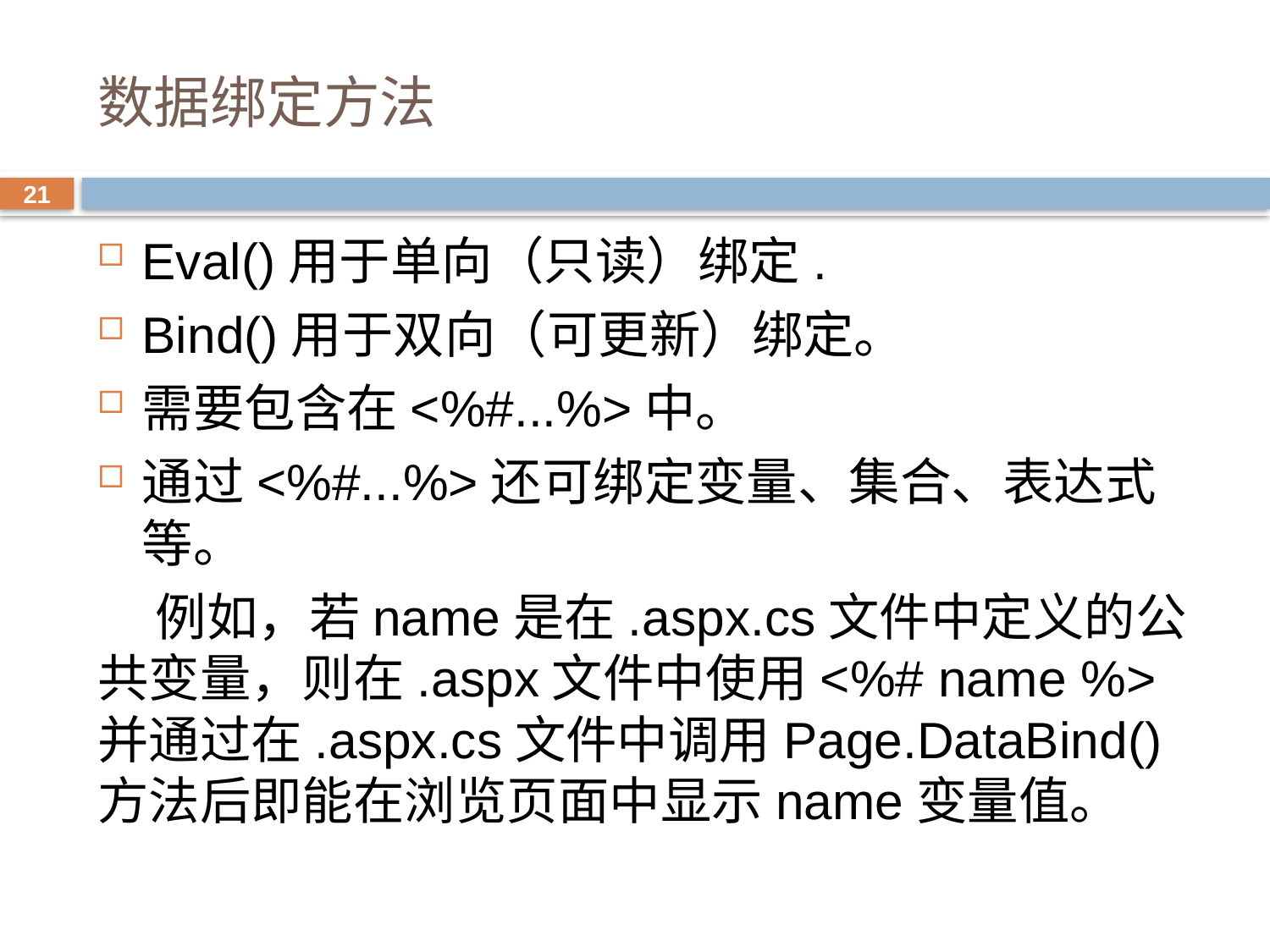

# 数据绑定方法
21
Eval()用于单向（只读）绑定.
Bind()用于双向（可更新）绑定。
需要包含在<%#...%>中。
通过<%#...%>还可绑定变量、集合、表达式等。
    例如，若name是在.aspx.cs文件中定义的公共变量，则在.aspx文件中使用<%# name %>并通过在.aspx.cs文件中调用Page.DataBind()方法后即能在浏览页面中显示name变量值。